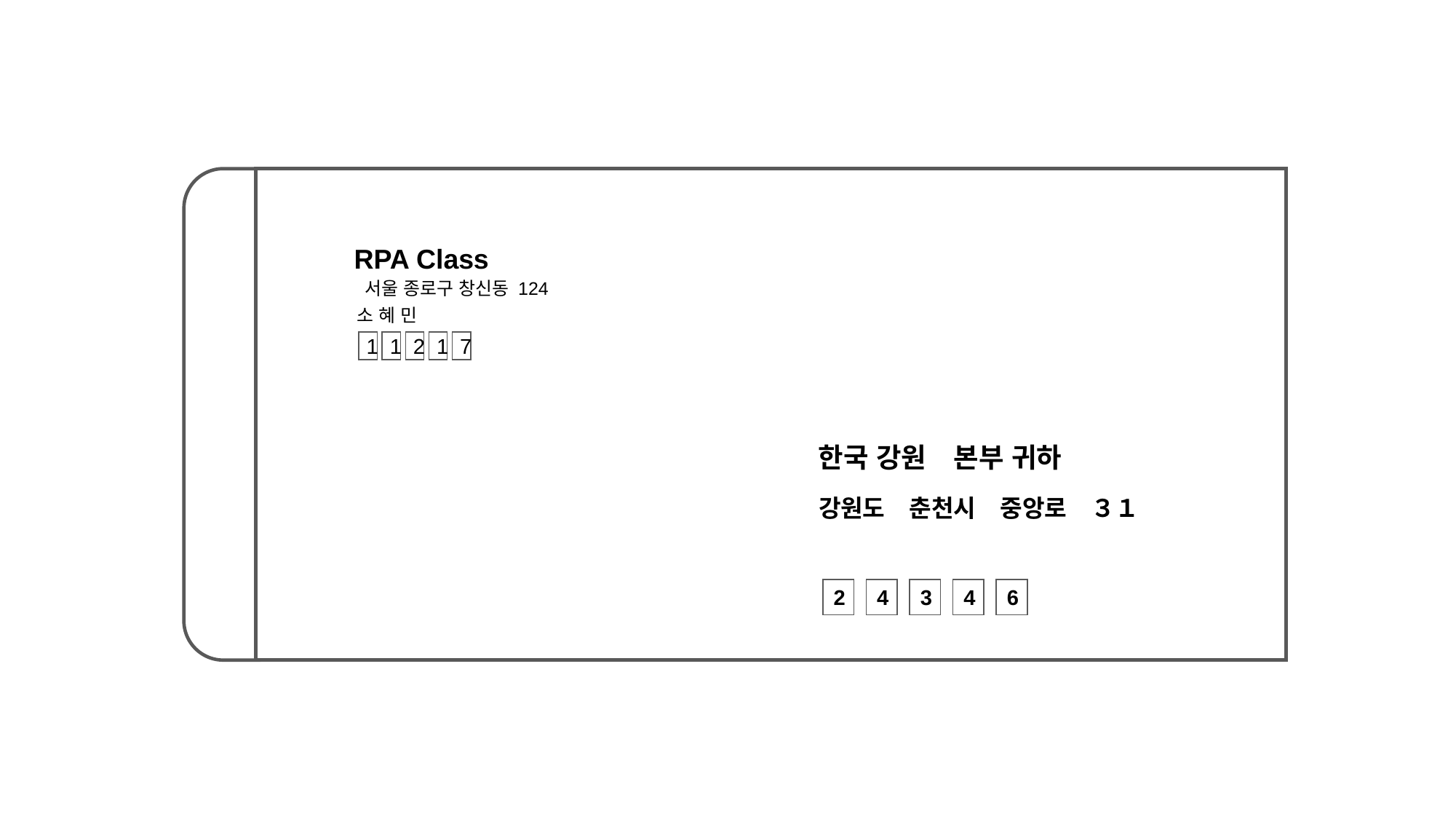

RPA Class
서울 종로구 창신동 124
소 혜 민
1
1
2
1
7
한국 강원　본부 귀하
강원도　춘천시　중앙로　３１
2
4
3
4
6